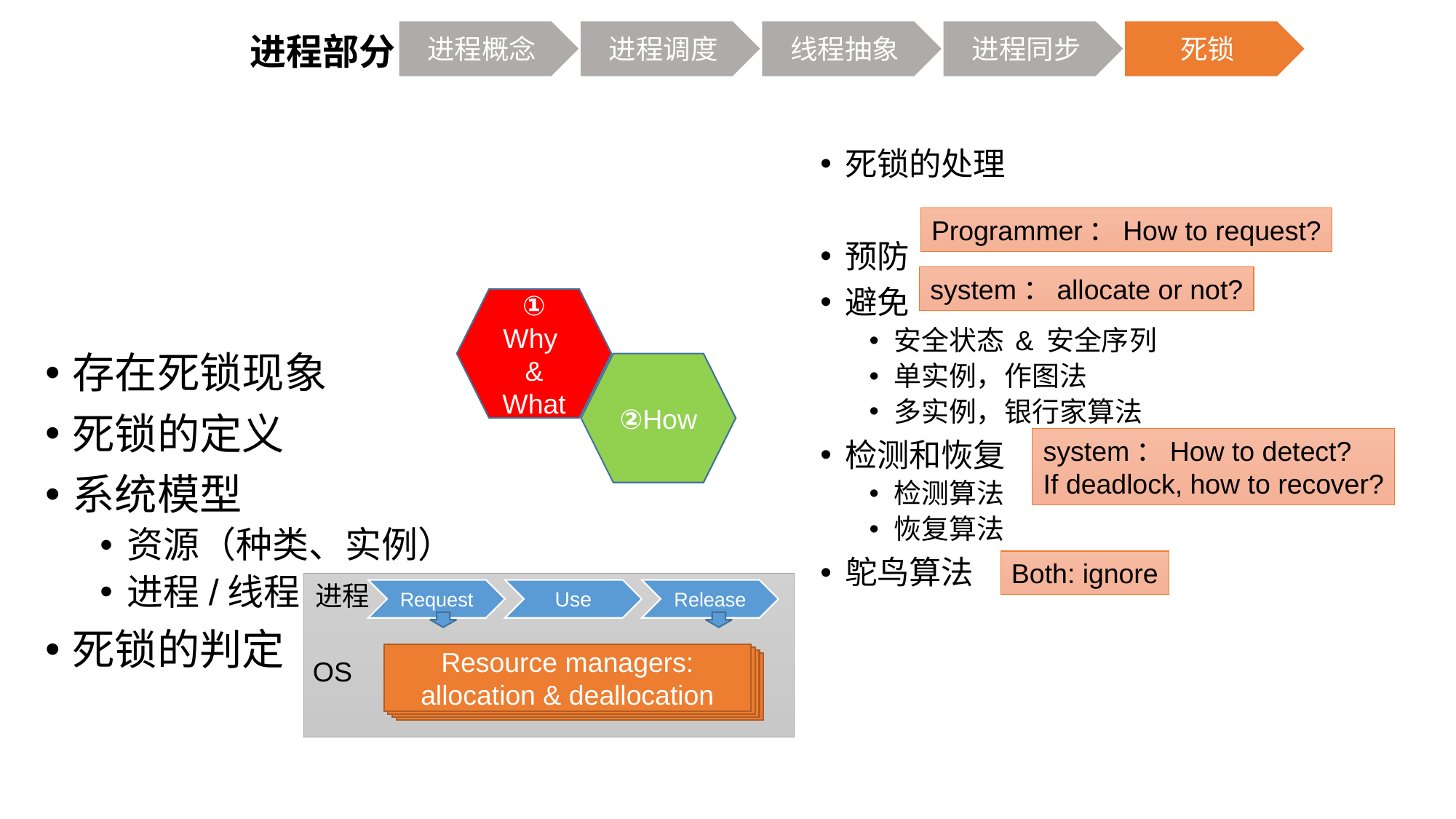

进程概念
进程调度
进程同步
死锁
线程抽象
进程部分
死锁的处理

预防
避免
安全状态 & 安全序列
单实例，作图法
多实例，银行家算法
检测和恢复
检测算法
恢复算法
鸵鸟算法
Programmer：How to request?
system：allocate or not?
①
Why
&
What
存在死锁现象
死锁的定义
系统模型
资源（种类、实例）
进程/线程
死锁的判定
②How
system：How to detect?
If deadlock, how to recover?
Both: ignore

进程
Request
Use
Release

Resource managers: allocation & deallocation

OS